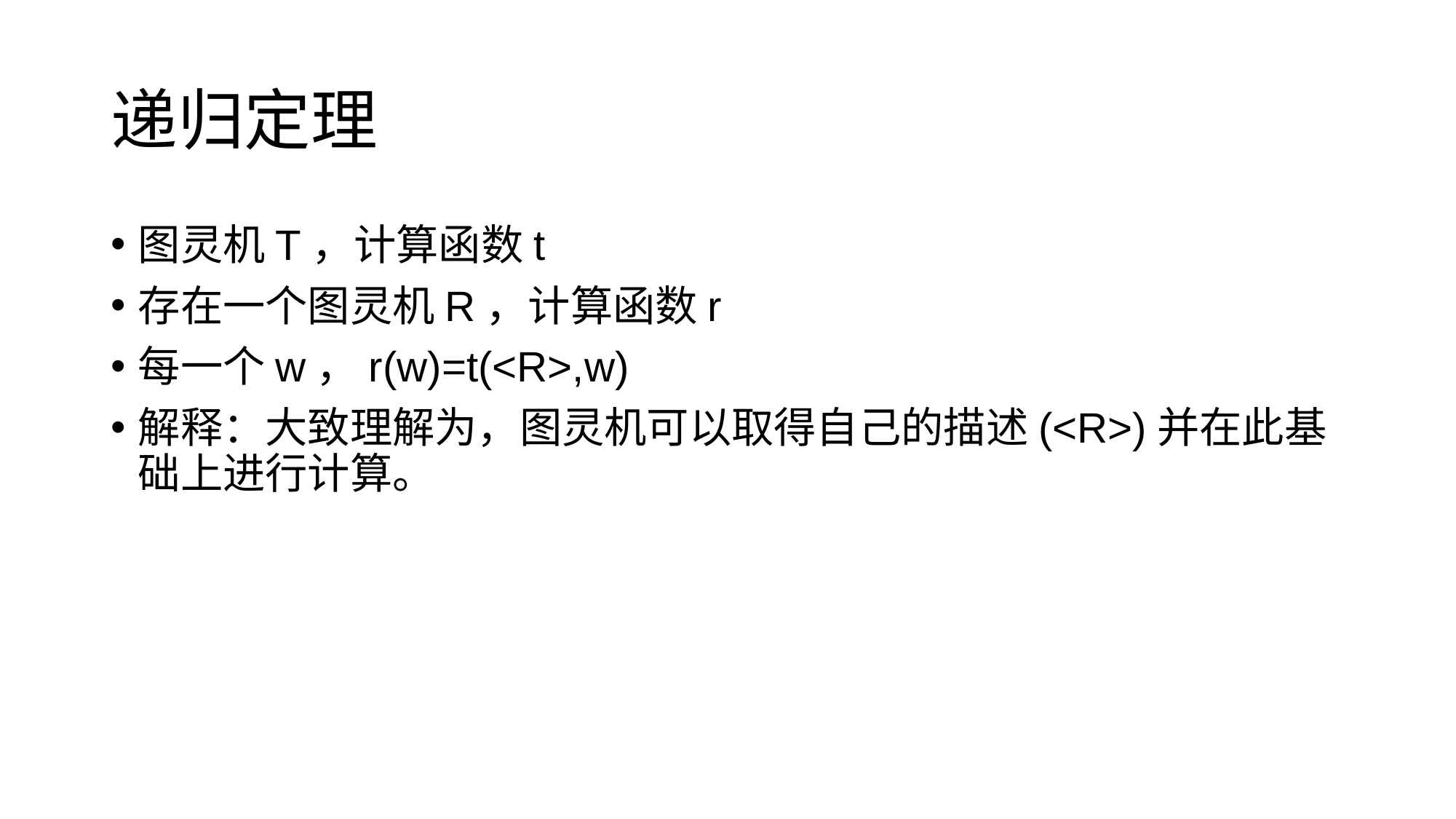

# 递归定理
图灵机T，计算函数t
存在一个图灵机R，计算函数r
每一个w，r(w)=t(<R>,w)
解释：大致理解为，图灵机可以取得自己的描述(<R>)并在此基础上进行计算。